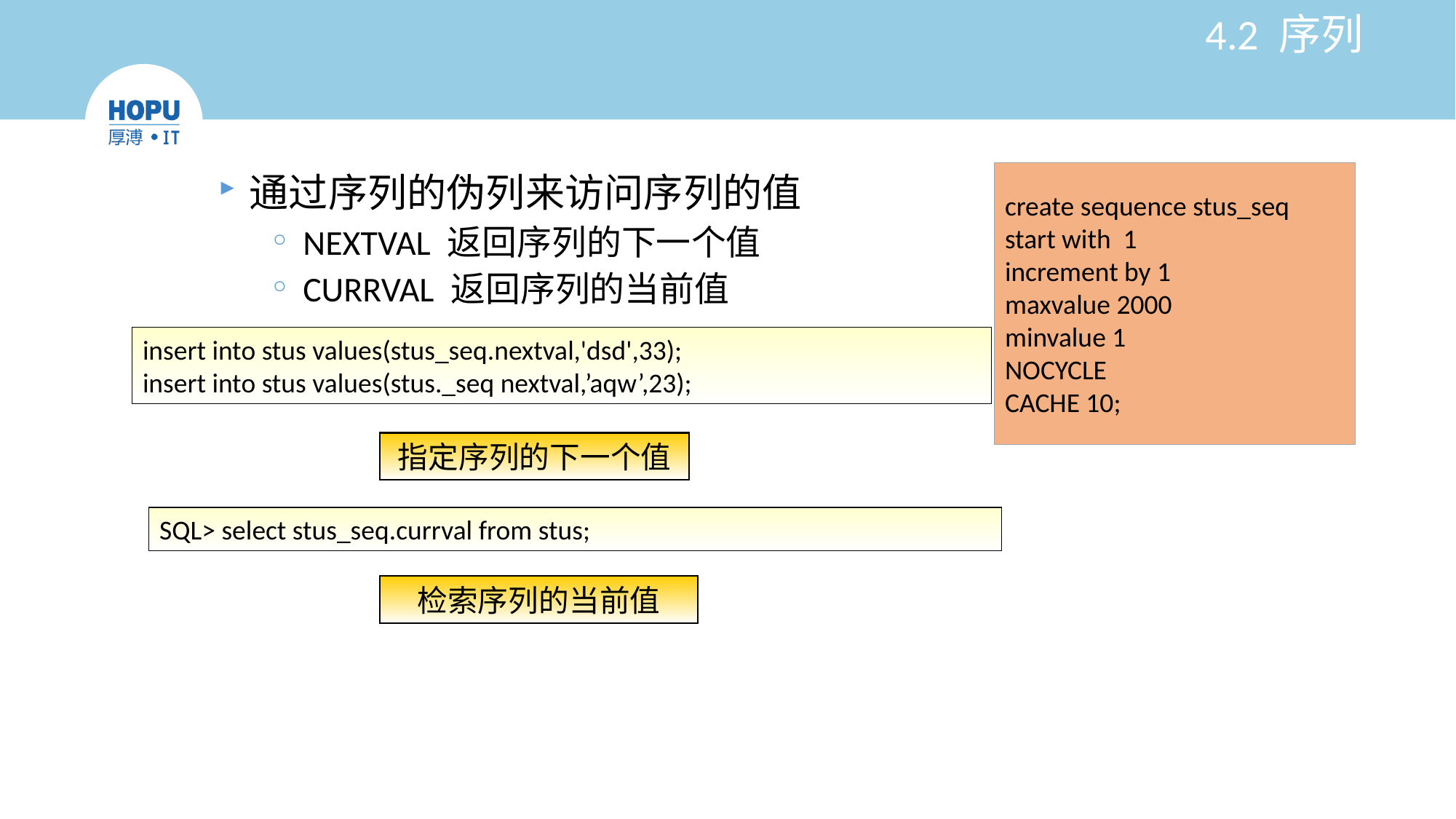

# 4.2 序列
create sequence stus_seq
start with  1
increment by 1
maxvalue 2000
minvalue 1
NOCYCLE
CACHE 10;
通过序列的伪列来访问序列的值
NEXTVAL 返回序列的下一个值
CURRVAL 返回序列的当前值

insert into stus values(stus_seq.nextval,'dsd',33);
insert into stus values(stus._seq nextval,’aqw’,23);
指定序列的下一个值
SQL> select stus_seq.currval from stus;
检索序列的当前值